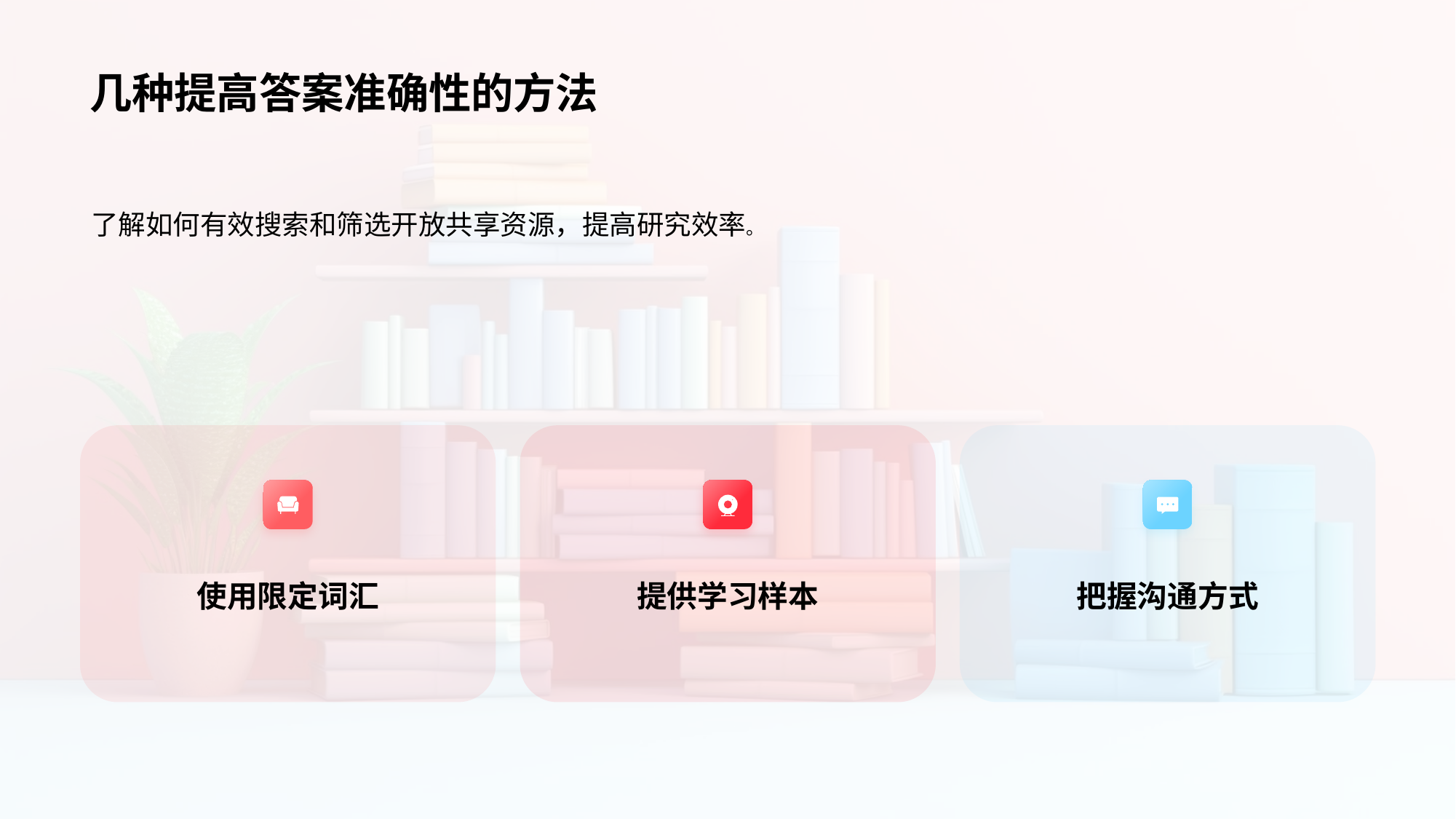

# 几种提高答案准确性的方法

了解如何有效搜索和筛选开放共享资源，提高研究效率。

使用限定词汇

提供学习样本

把握沟通方式